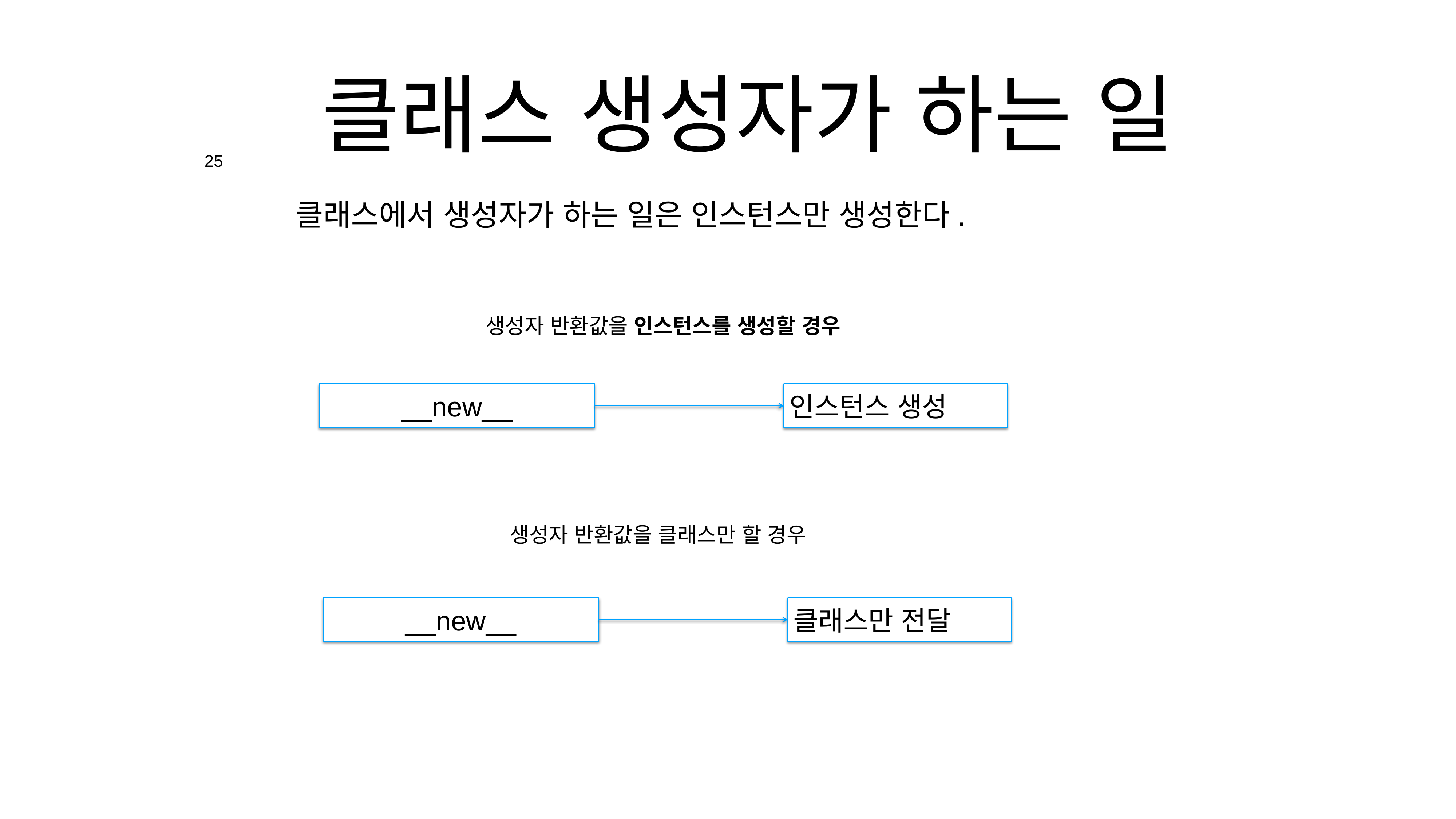

# 클래스 생성자가 하는 일
25
클래스에서 생성자가 하는 일은 인스턴스만 생성한다.
생성자 반환값을 인스턴스를 생성할 경우
__new__
인스턴스 생성
생성자 반환값을 클래스만 할 경우
__new__
클래스만 전달